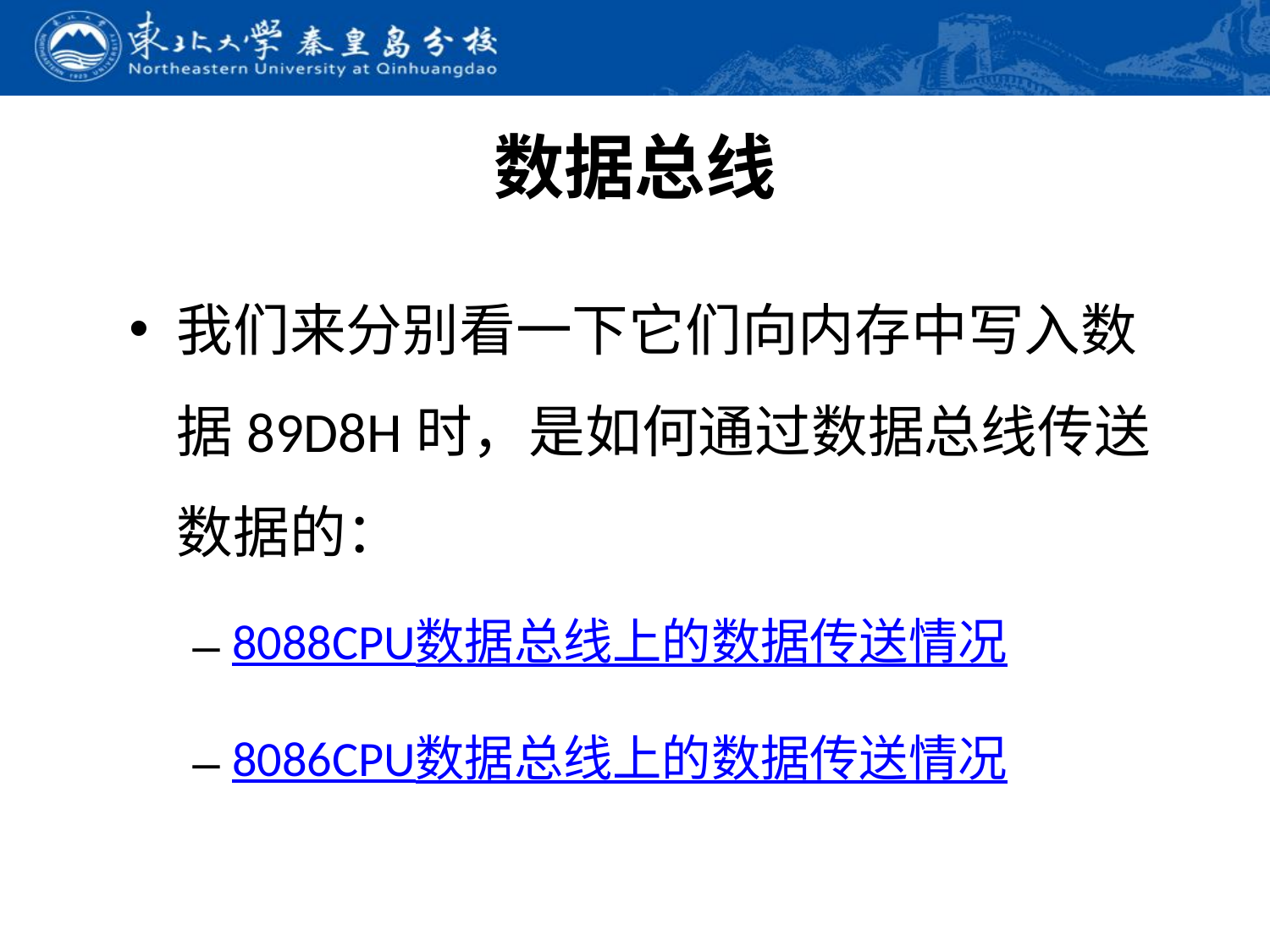

# 数据总线
我们来分别看一下它们向内存中写入数据89D8H时，是如何通过数据总线传送数据的：
8088CPU数据总线上的数据传送情况
8086CPU数据总线上的数据传送情况